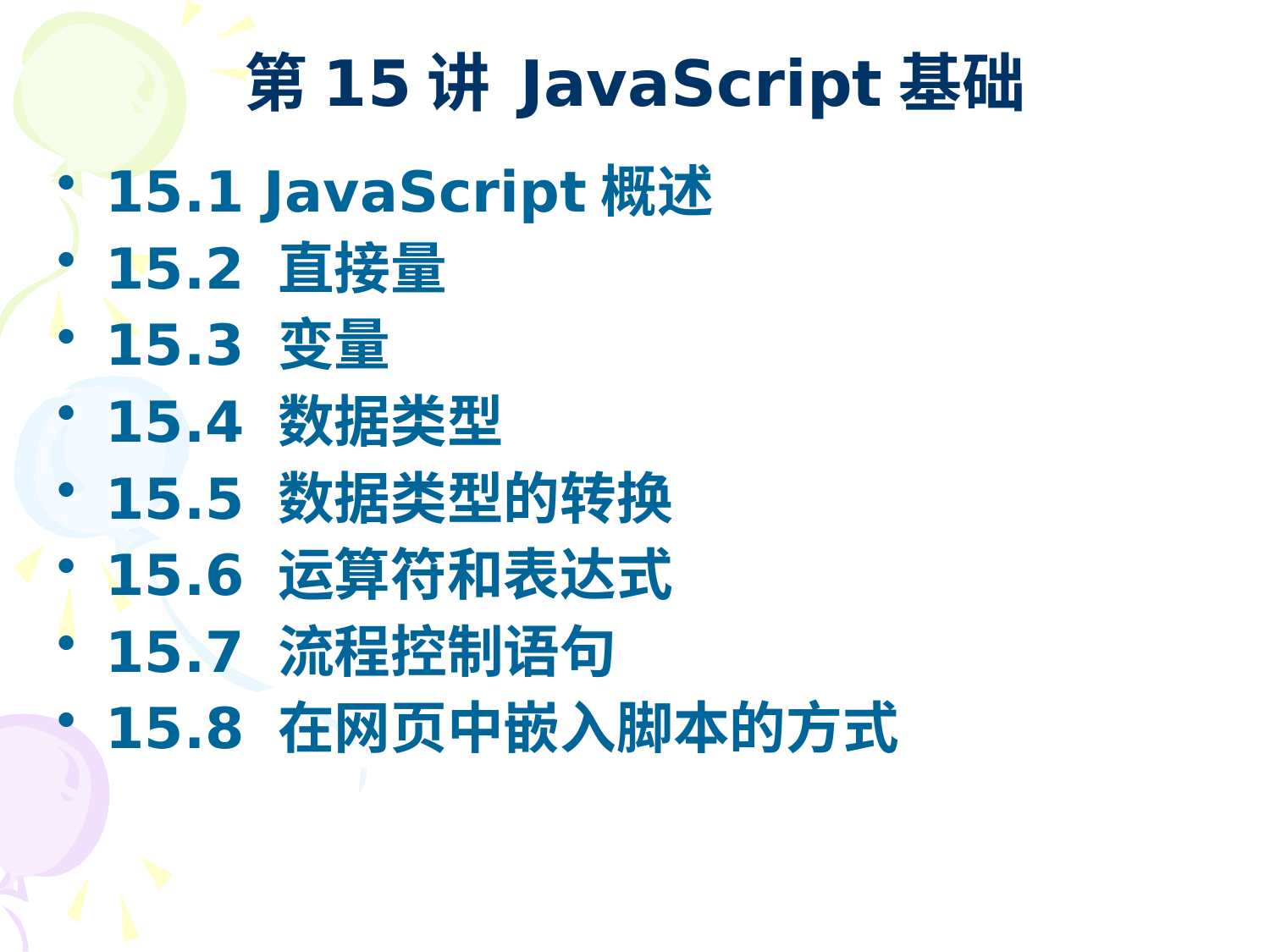

# 第15讲 JavaScript基础
15.1 JavaScript概述
15.2 直接量
15.3 变量
15.4 数据类型
15.5 数据类型的转换
15.6 运算符和表达式
15.7 流程控制语句
15.8 在网页中嵌入脚本的方式